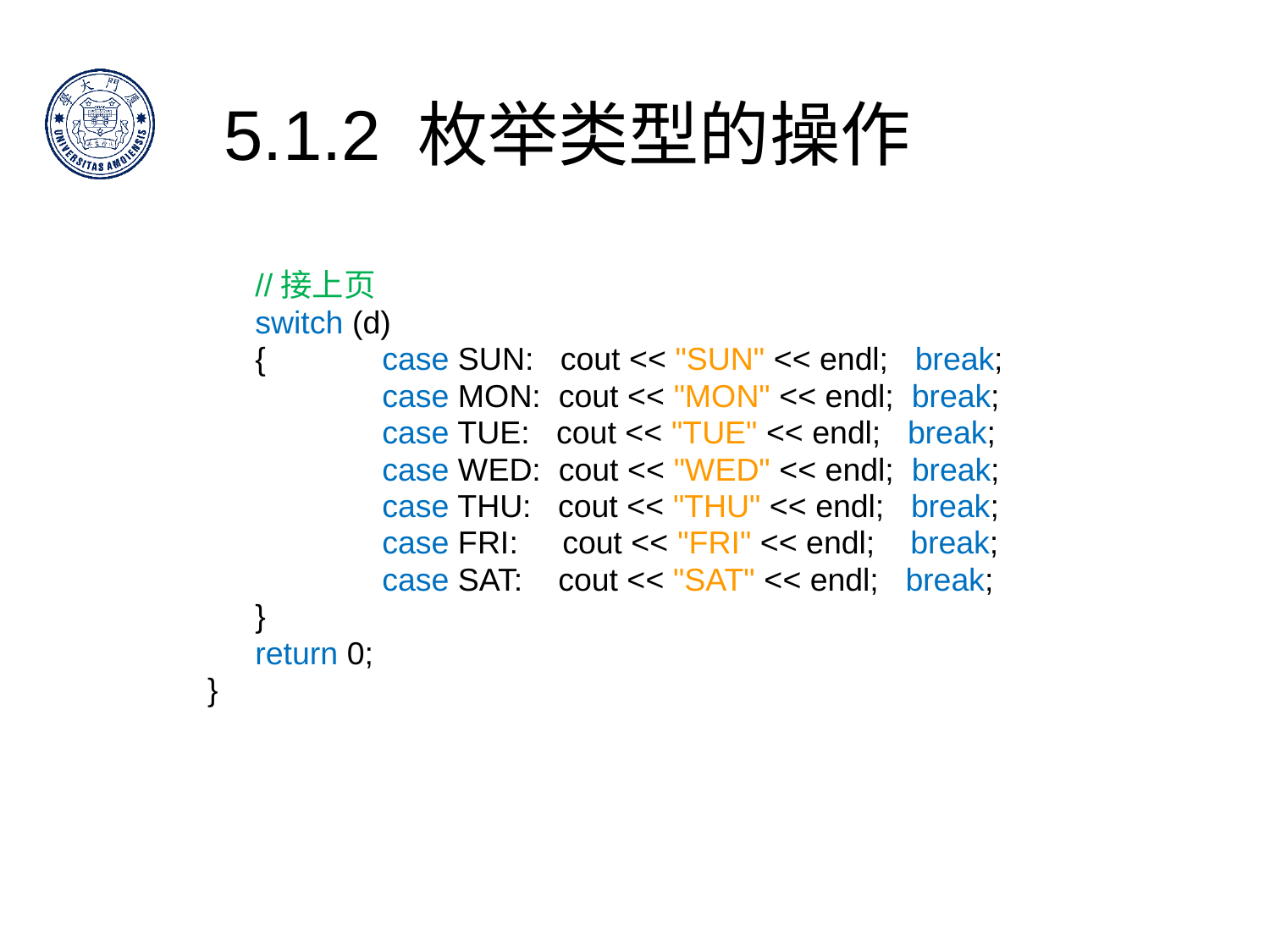

5.1.2 枚举类型的操作
	//接上页
	switch (d)
	{	case SUN:   cout << "SUN" << endl;   break;
		case MON:  cout << "MON" << endl;  break;
		case TUE:   cout << "TUE" << endl;   break;
		case WED:  cout << "WED" << endl;  break;
		case THU:   cout << "THU" << endl;   break;
		case FRI:     cout << "FRI" << endl;    break;
		case SAT:    cout << "SAT" << endl;   break;
	}
	return 0;
}
10